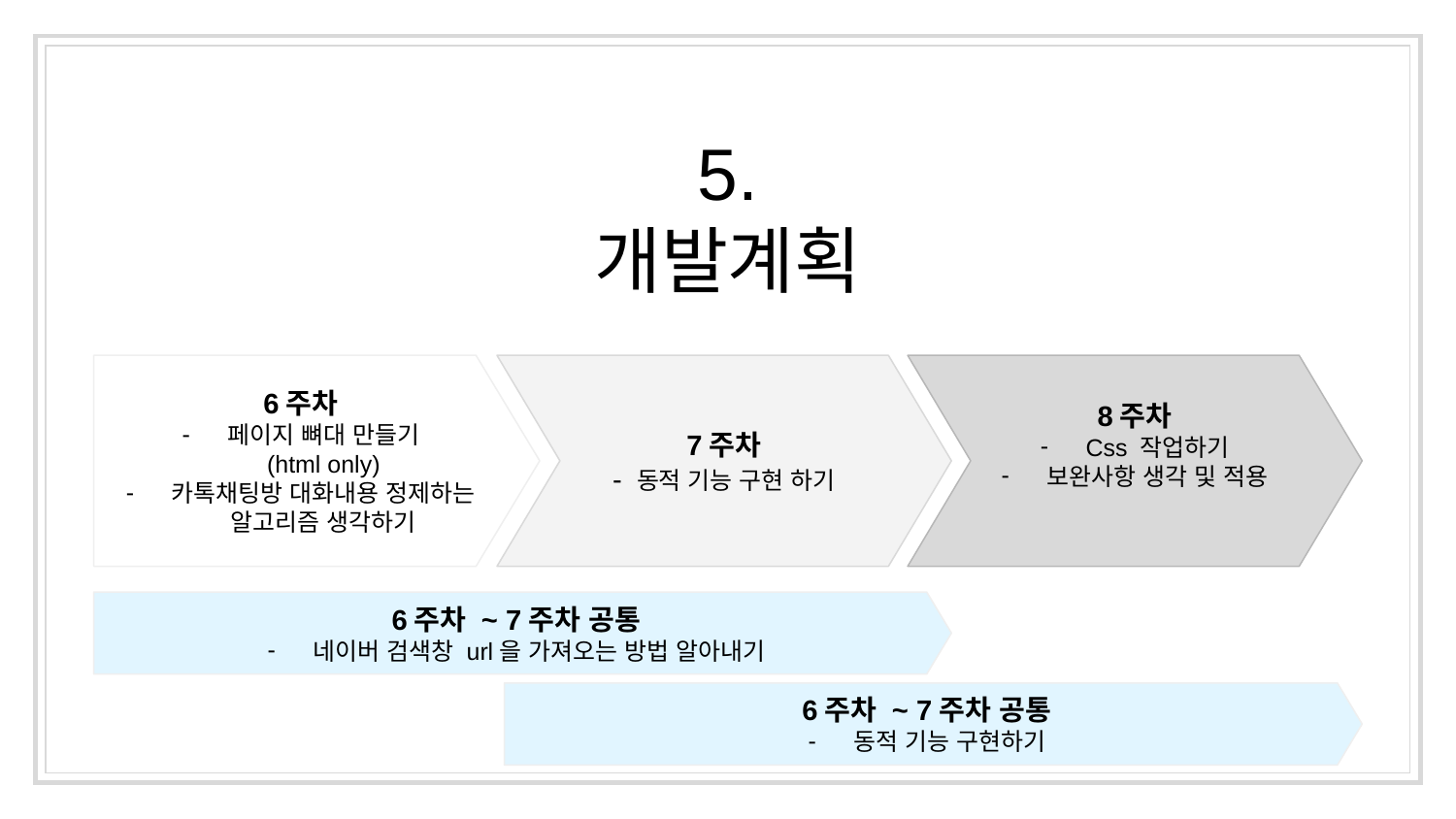

# 5.
개발계획
6주차
페이지 뼈대 만들기
(html only)
카톡채팅방 대화내용 정제하는
알고리즘 생각하기
7주차
- 동적 기능 구현 하기
8주차
Css 작업하기
보완사항 생각 및 적용

6주차 ~ 7주차 공통
네이버 검색창 url을 가져오는 방법 알아내기
6주차 ~ 7주차 공통
동적 기능 구현하기
13